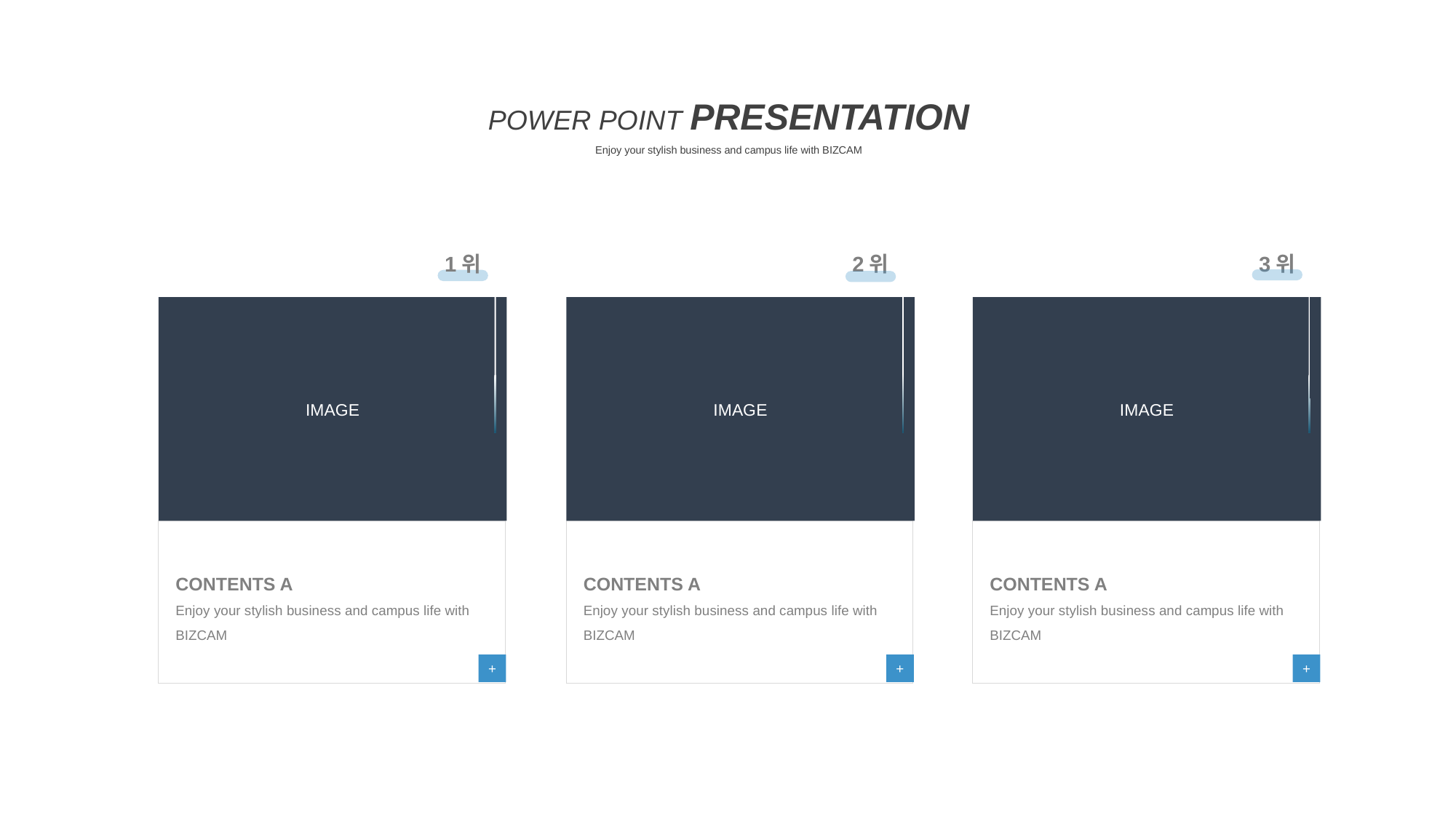

POWER POINT PRESENTATION
Enjoy your stylish business and campus life with BIZCAM
1위
2위
3위

IMAGE
IMAGE
IMAGE

CONTENTS A
Enjoy your stylish business and campus life with BIZCAM
CONTENTS A
Enjoy your stylish business and campus life with BIZCAM
CONTENTS A
Enjoy your stylish business and campus life with BIZCAM
+
+
+